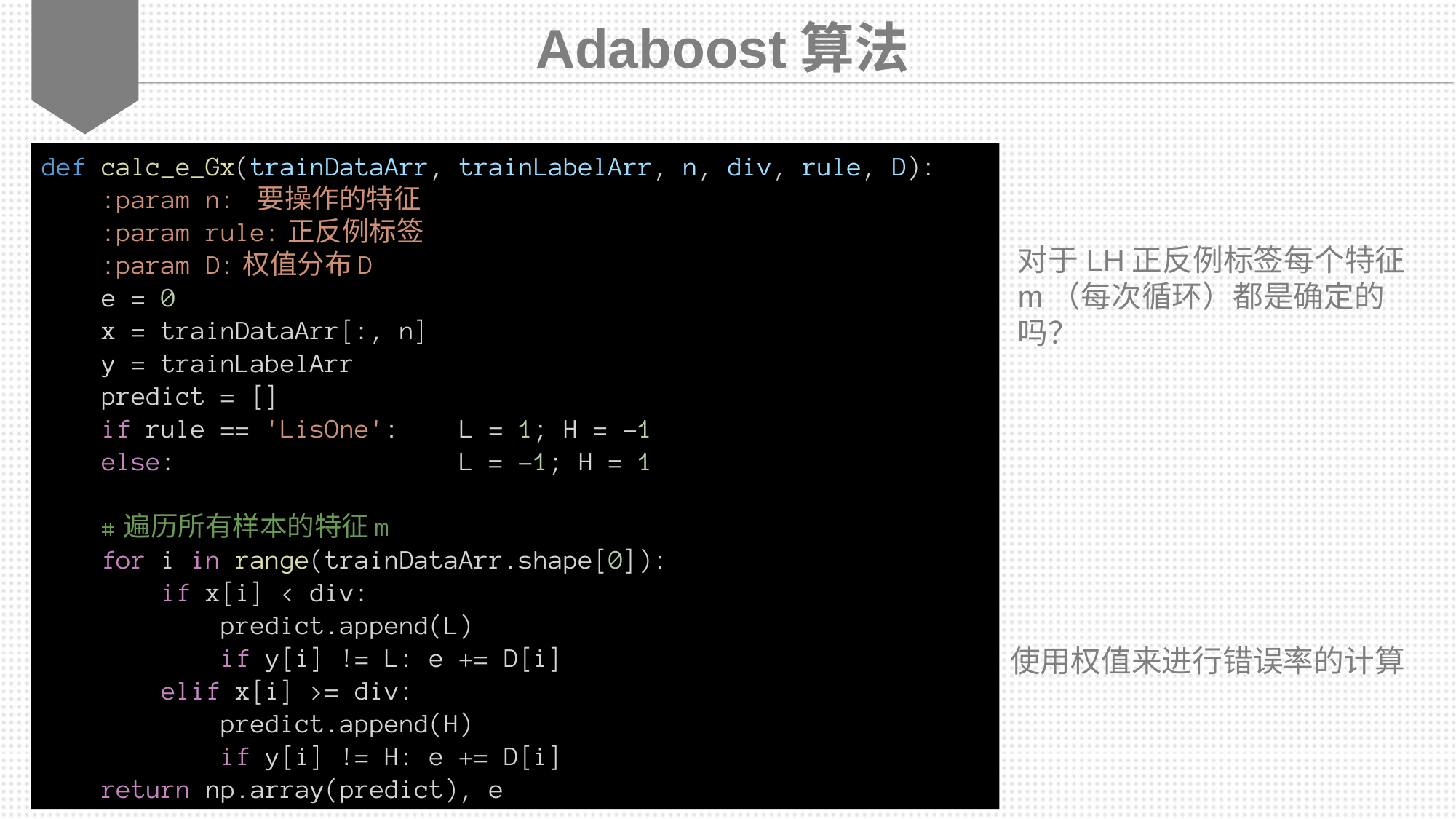

Adaboost算法

def calc_e_Gx(trainDataArr, trainLabelArr, n, div, rule, D):
    :param n: 要操作的特征
    :param rule:正反例标签
    :param D:权值分布D
    e = 0
    x = trainDataArr[:, n]
    y = trainLabelArr
    predict = []
    if rule == 'LisOne':    L = 1; H = -1
    else:                   L = -1; H = 1
    #遍历所有样本的特征m
    for i in range(trainDataArr.shape[0]):
        if x[i] < div:
            predict.append(L)
            if y[i] != L: e += D[i]
        elif x[i] >= div:
            predict.append(H)
            if y[i] != H: e += D[i]
    return np.array(predict), e
对于LH正反例标签每个特征m（每次循环）都是确定的吗？
使用权值来进行错误率的计算